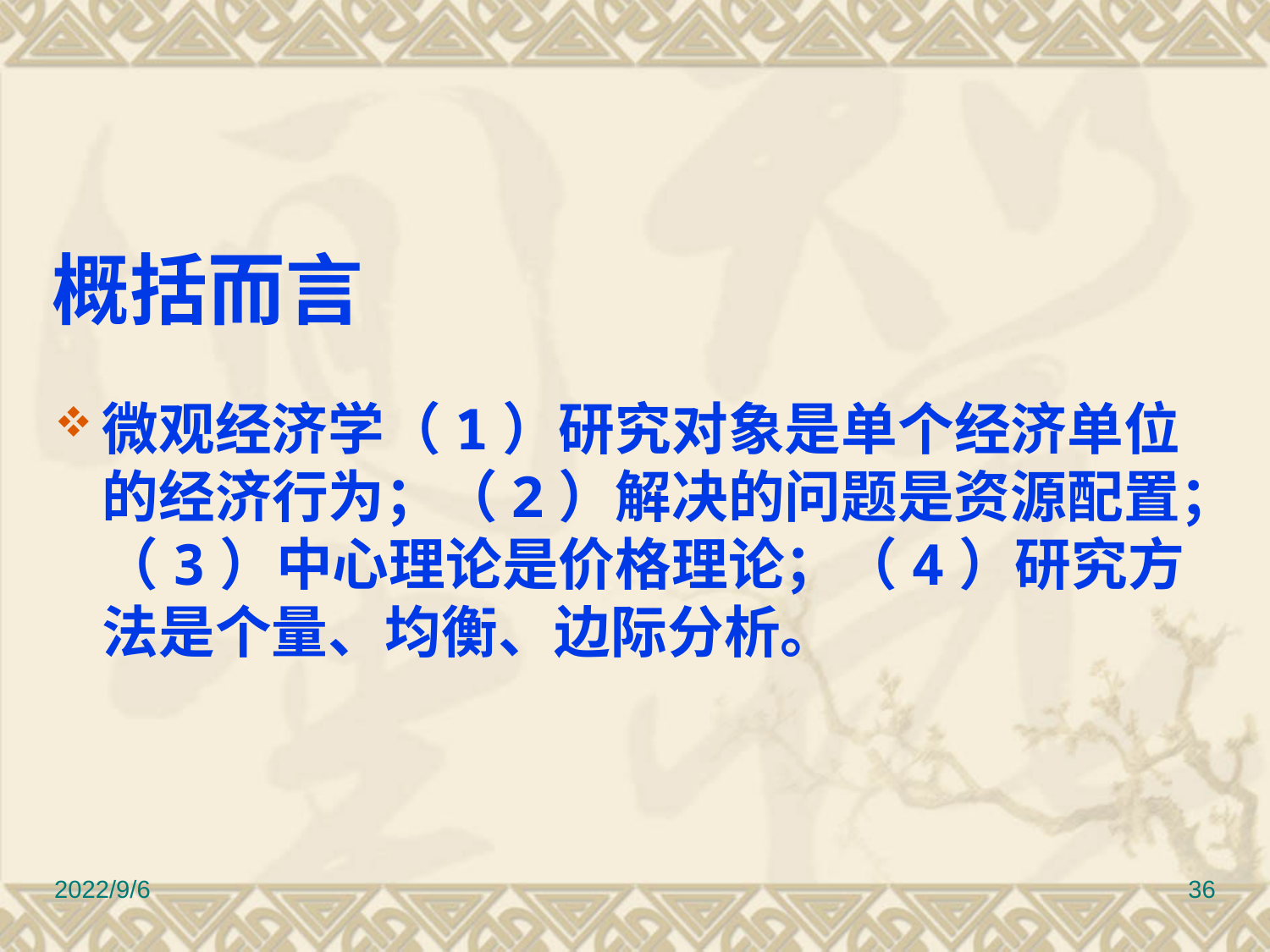

概括而言
微观经济学（1）研究对象是单个经济单位的经济行为；（2）解决的问题是资源配置；（3）中心理论是价格理论；（4）研究方法是个量、均衡、边际分析。
2022/9/6
36